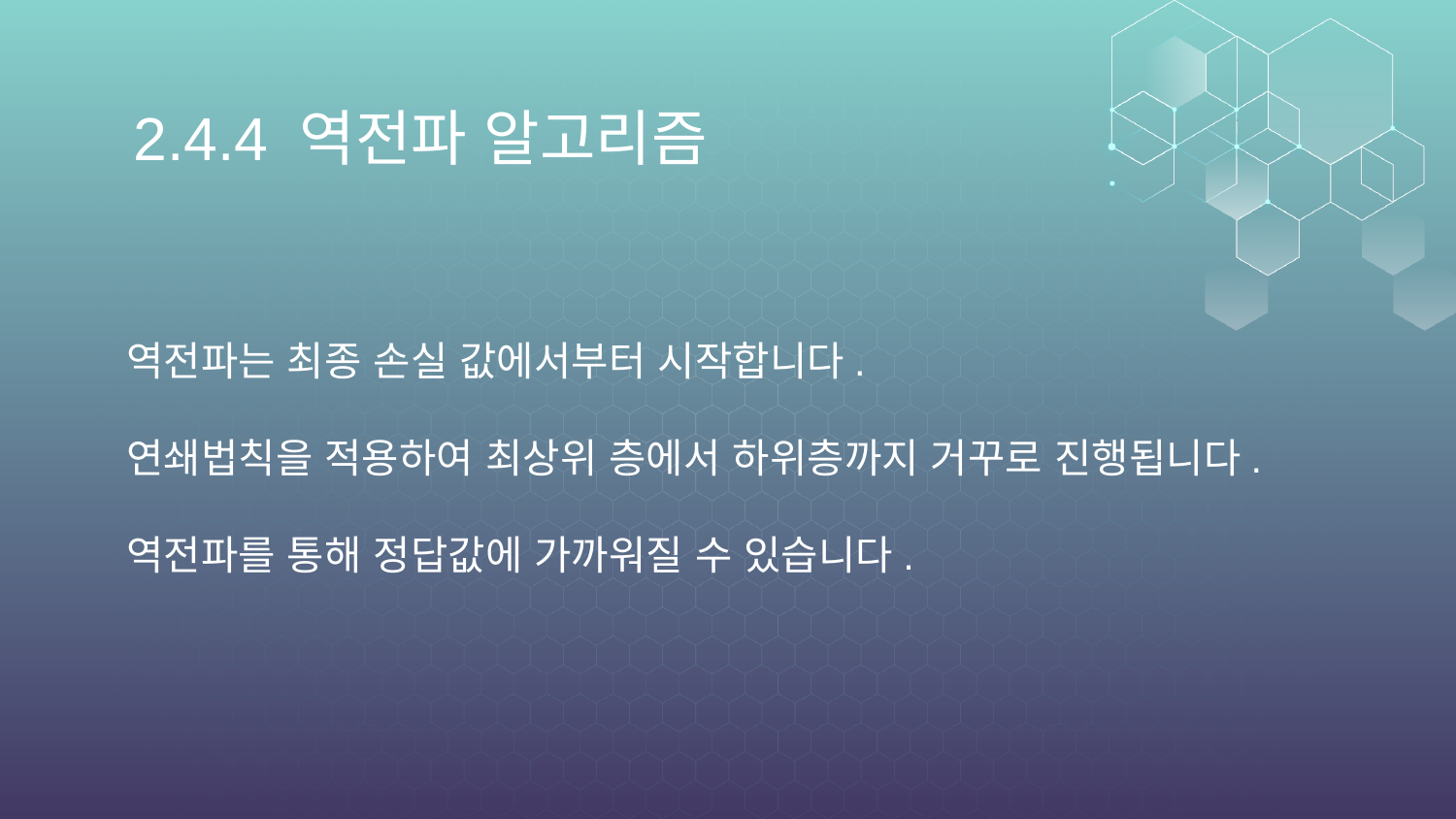

# 2.4.4 역전파 알고리즘
역전파는 최종 손실 값에서부터 시작합니다.
연쇄법칙을 적용하여 최상위 층에서 하위층까지 거꾸로 진행됩니다.
역전파를 통해 정답값에 가까워질 수 있습니다.